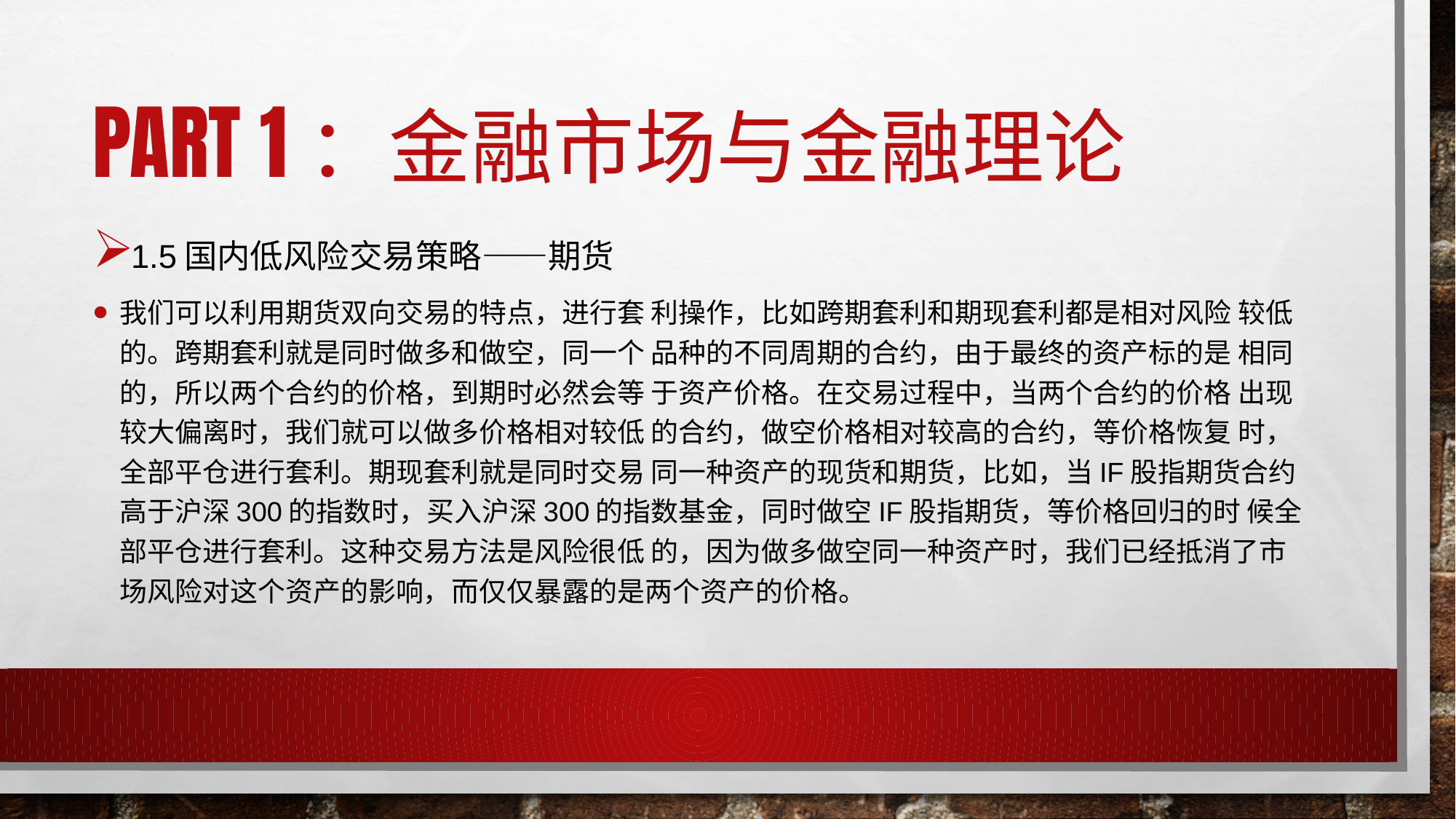

# Part 1：金融市场与金融理论
1.5国内低风险交易策略——期货
我们可以利用期货双向交易的特点，进行套 利操作，比如跨期套利和期现套利都是相对风险 较低的。跨期套利就是同时做多和做空，同⼀个 品种的不同周期的合约，由于最终的资产标的是 相同的，所以两个合约的价格，到期时必然会等 于资产价格。在交易过程中，当两个合约的价格 出现较⼤偏离时，我们就可以做多价格相对较低 的合约，做空价格相对较高的合约，等价格恢复 时，全部平仓进行套利。期现套利就是同时交易 同⼀种资产的现货和期货，比如，当IF股指期货合约高于沪深300的指数时，买⼊沪深300的指数基金，同时做空IF股指期货，等价格回归的时 候全部平仓进行套利。这种交易方法是风险很低 的，因为做多做空同⼀种资产时，我们已经抵消了市场风险对这个资产的影响，而仅仅暴露的是两个资产的价格。